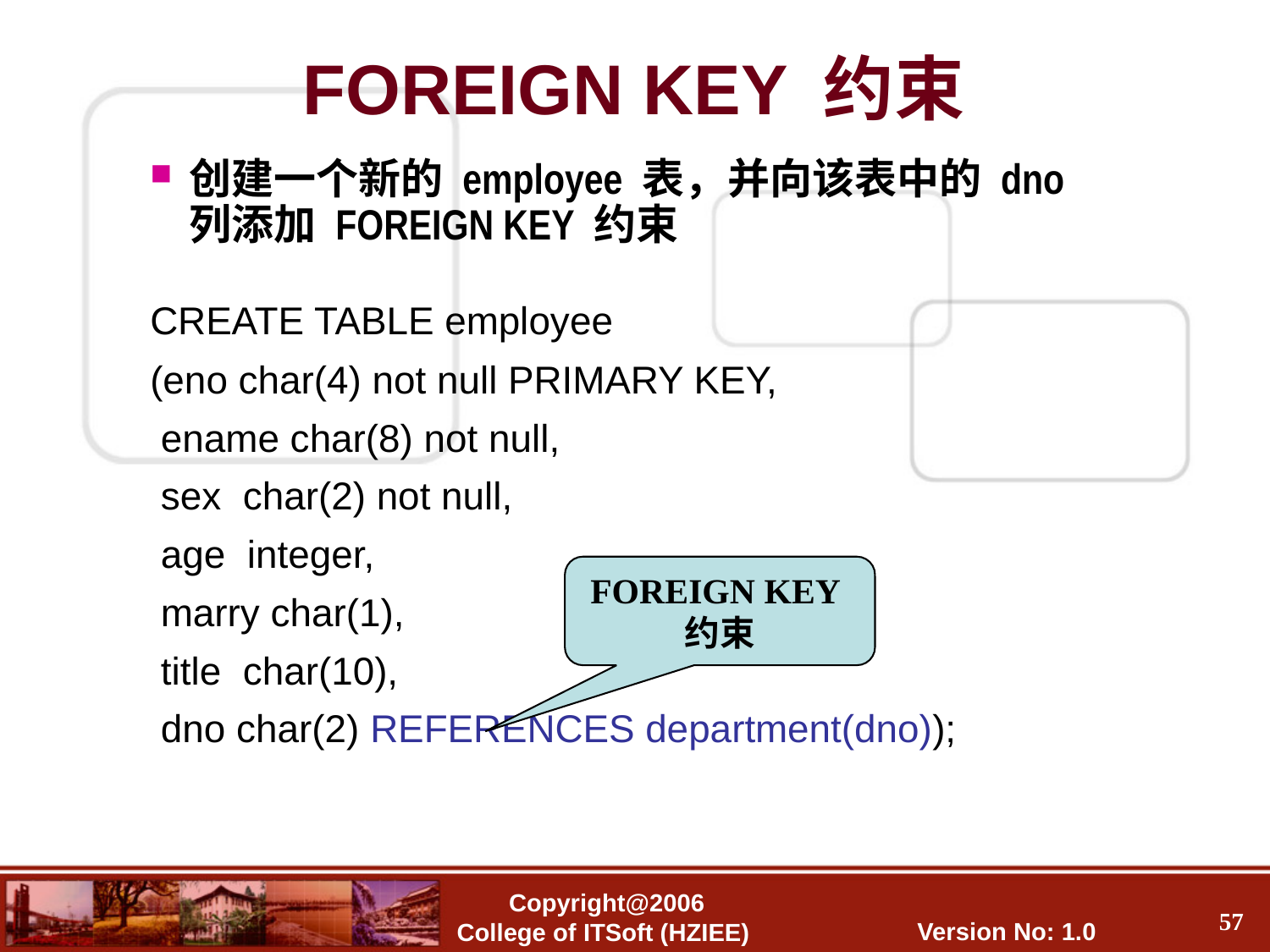

FOREIGN KEY 约束
创建一个新的 employee 表，并向该表中的 dno列添加 FOREIGN KEY 约束

CREATE TABLE employee
(eno char(4) not null PRIMARY KEY,
 ename char(8) not null,
 sex  char(2) not null,
 age  integer,
 marry char(1),
 title  char(10),
 dno char(2) REFERENCES department(dno));
FOREIGN KEY约束